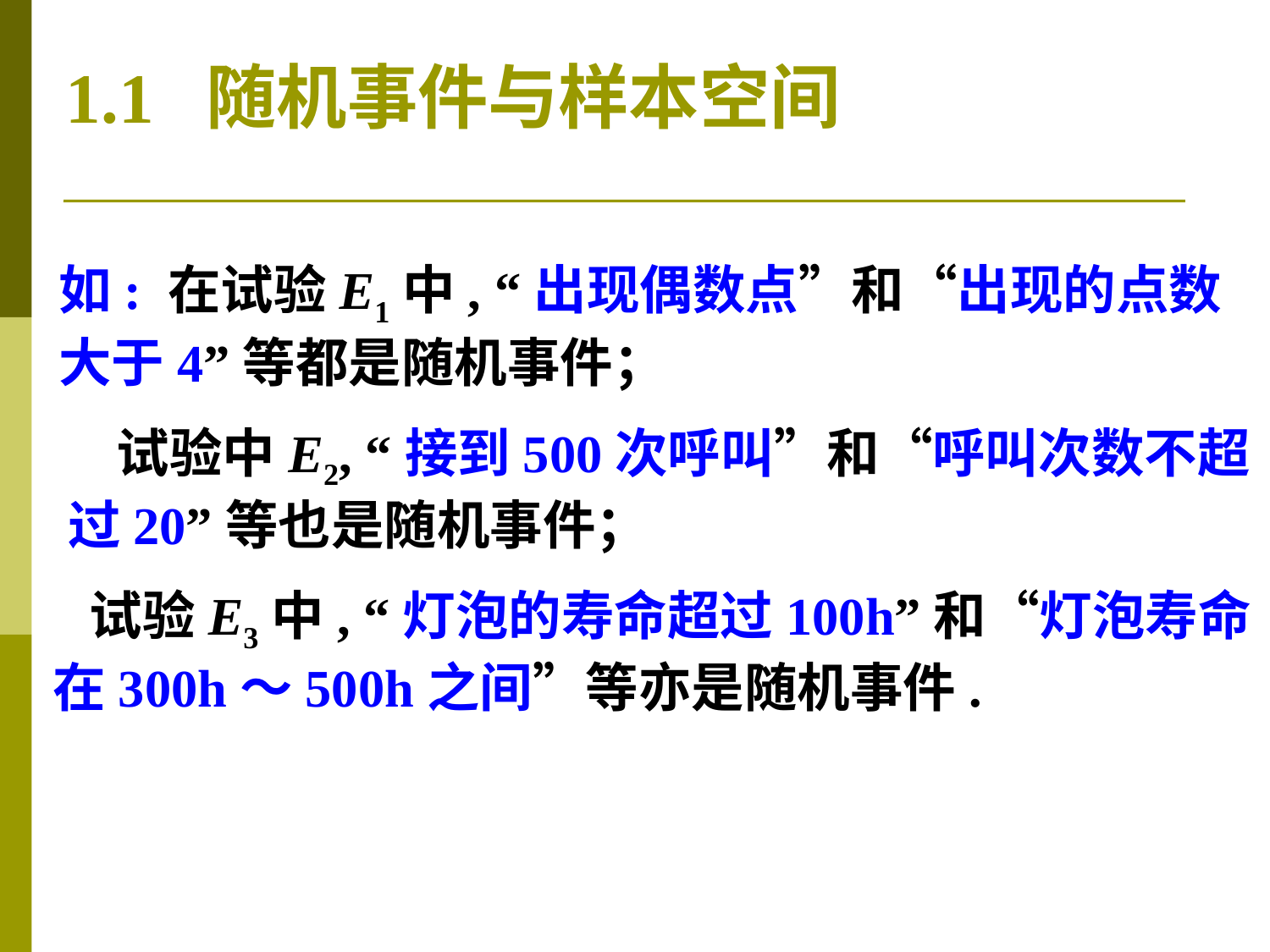

1.1  随机事件与样本空间
如: 在试验E1中, “出现偶数点”和“出现的点数
大于4”等都是随机事件；
   试验中E2, “接到500次呼叫”和“呼叫次数不超
过20”等也是随机事件；
  试验E3中, “灯泡的寿命超过100h”和“灯泡寿命
在300h～500h之间”等亦是随机事件.